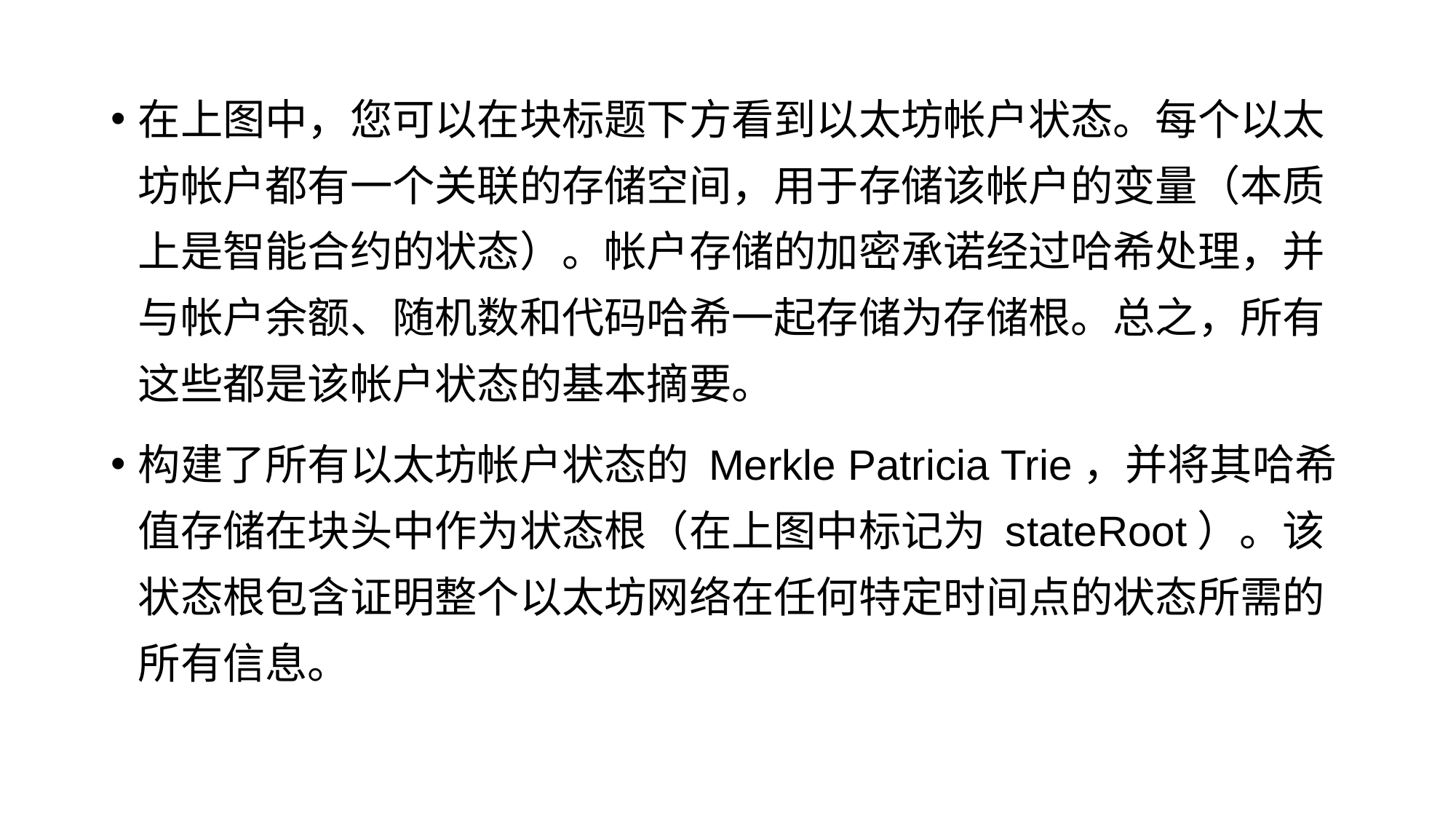

在上图中，您可以在块标题下方看到以太坊帐户状态。每个以太坊帐户都有一个关联的存储空间，用于存储该帐户的变量（本质上是智能合约的状态）。帐户存储的加密承诺经过哈希处理，并与帐户余额、随机数和代码哈希一起存储为存储根。总之，所有这些都是该帐户状态的基本摘要。
构建了所有以太坊帐户状态的 Merkle Patricia Trie，并将其哈希值存储在块头中作为状态根（在上图中标记为 stateRoot）。该状态根包含证明整个以太坊网络在任何特定时间点的状态所需的所有信息。